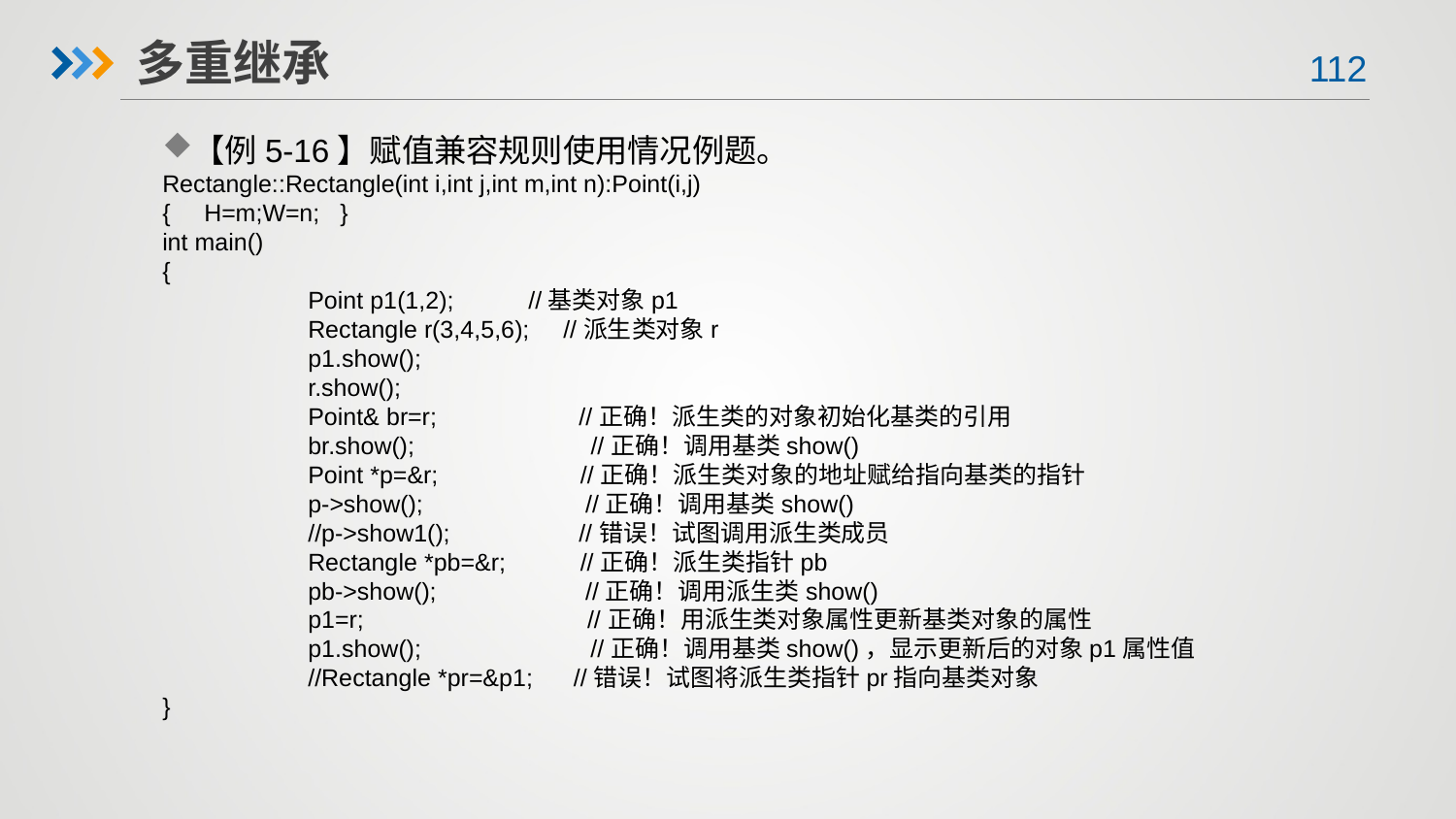

多重继承
【例5-16】赋值兼容规则使用情况例题。
Rectangle::Rectangle(int i,int j,int m,int n):Point(i,j)
{     H=m;W=n;   }
int main()
{
 	Point p1(1,2);           //基类对象p1
 	Rectangle r(3,4,5,6);     //派生类对象r
 	p1.show();
 	r.show();
 	Point& br=r;                     //正确！派生类的对象初始化基类的引用
 	br.show();                          //正确！调用基类show()
 	Point *p=&r;                     //正确！派生类对象的地址赋给指向基类的指针
 	p->show();                        //正确！调用基类show()
 	//p->show1();                   //错误！试图调用派生类成员
 	Rectangle *pb=&r;           //正确！派生类指针pb
 	pb->show();                      //正确！调用派生类show()
 	p1=r;                                 //正确！用派生类对象属性更新基类对象的属性
 	p1.show();                         //正确！调用基类show()，显示更新后的对象p1属性值
 	//Rectangle *pr=&p1;      //错误！试图将派生类指针pr指向基类对象
}